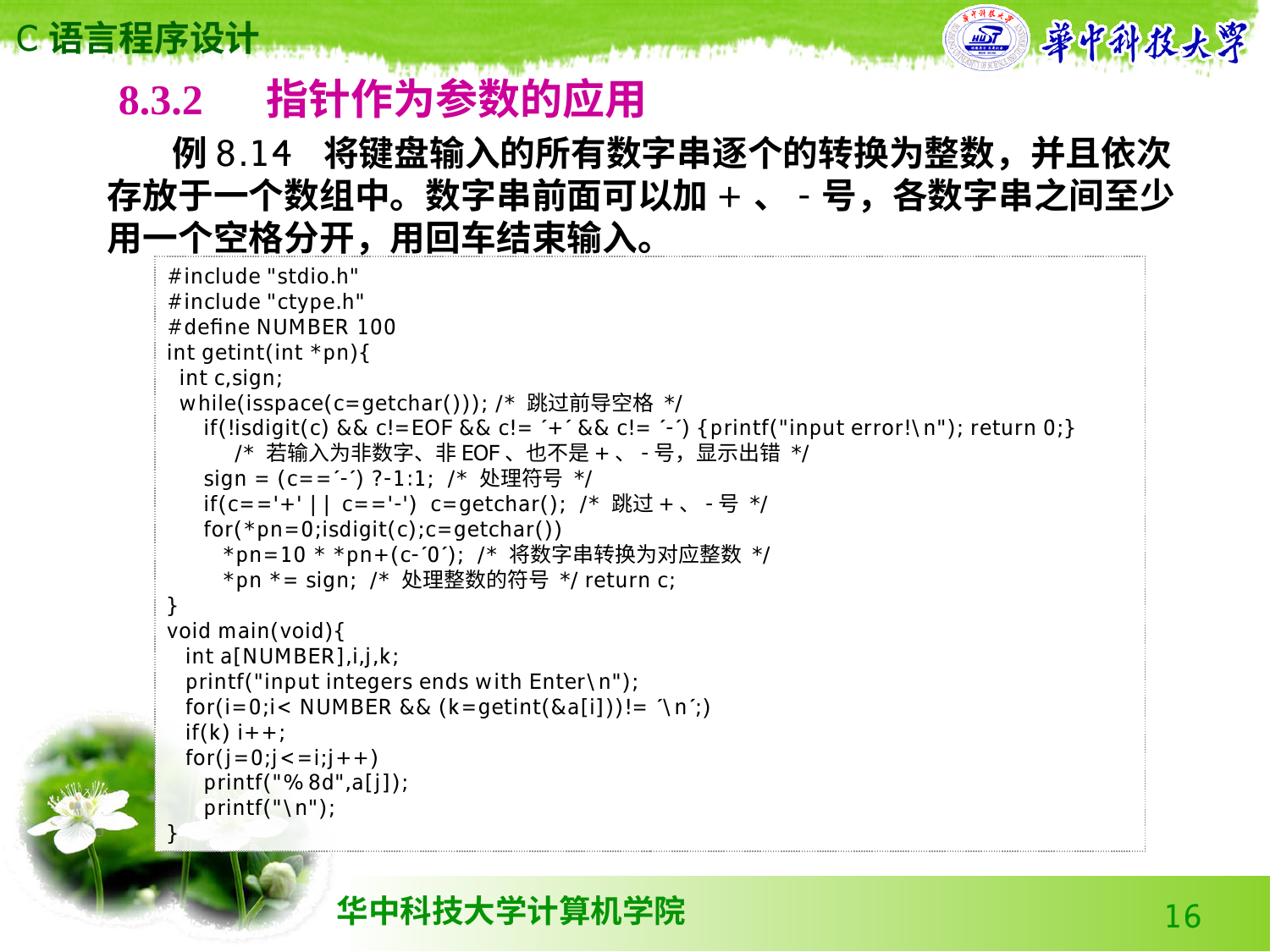

8.3.2 　指针作为参数的应用
       例8.14  将键盘输入的所有数字串逐个的转换为整数，并且依次存放于一个数组中。数字串前面可以加+、-号，各数字串之间至少用一个空格分开，用回车结束输入。
#include "stdio.h"
#include "ctype.h"
#define NUMBER 100
int getint(int *pn){
  int c,sign;
  while(isspace(c=getchar())); /* 跳过前导空格 */
      if(!isdigit(c) && c!=EOF && c!= ˊ+ˊ && c!= ˊ-ˊ) {printf("input error!\n"); return 0;}
           /* 若输入为非数字、非EOF、也不是+、-号，显示出错 */
      sign = (c==ˊ-ˊ) ?-1:1;  /* 处理符号 */
      if(c=='+' || c=='-')  c=getchar();  /* 跳过+、-号 */
      for(*pn=0;isdigit(c);c=getchar())
         *pn=10 * *pn+(c-ˊ0ˊ);  /* 将数字串转换为对应整数 */
         *pn *= sign;  /* 处理整数的符号 */ return c;
}
void main(void){
   int a[NUMBER],i,j,k;
   printf("input integers ends with Enter\n");
   for(i=0;i< NUMBER && (k=getint(&a[i]))!= ˊ\nˊ;)
   if(k) i++;
   for(j=0;j<=i;j++)
      printf("%8d",a[j]);
      printf("\n");
}
16